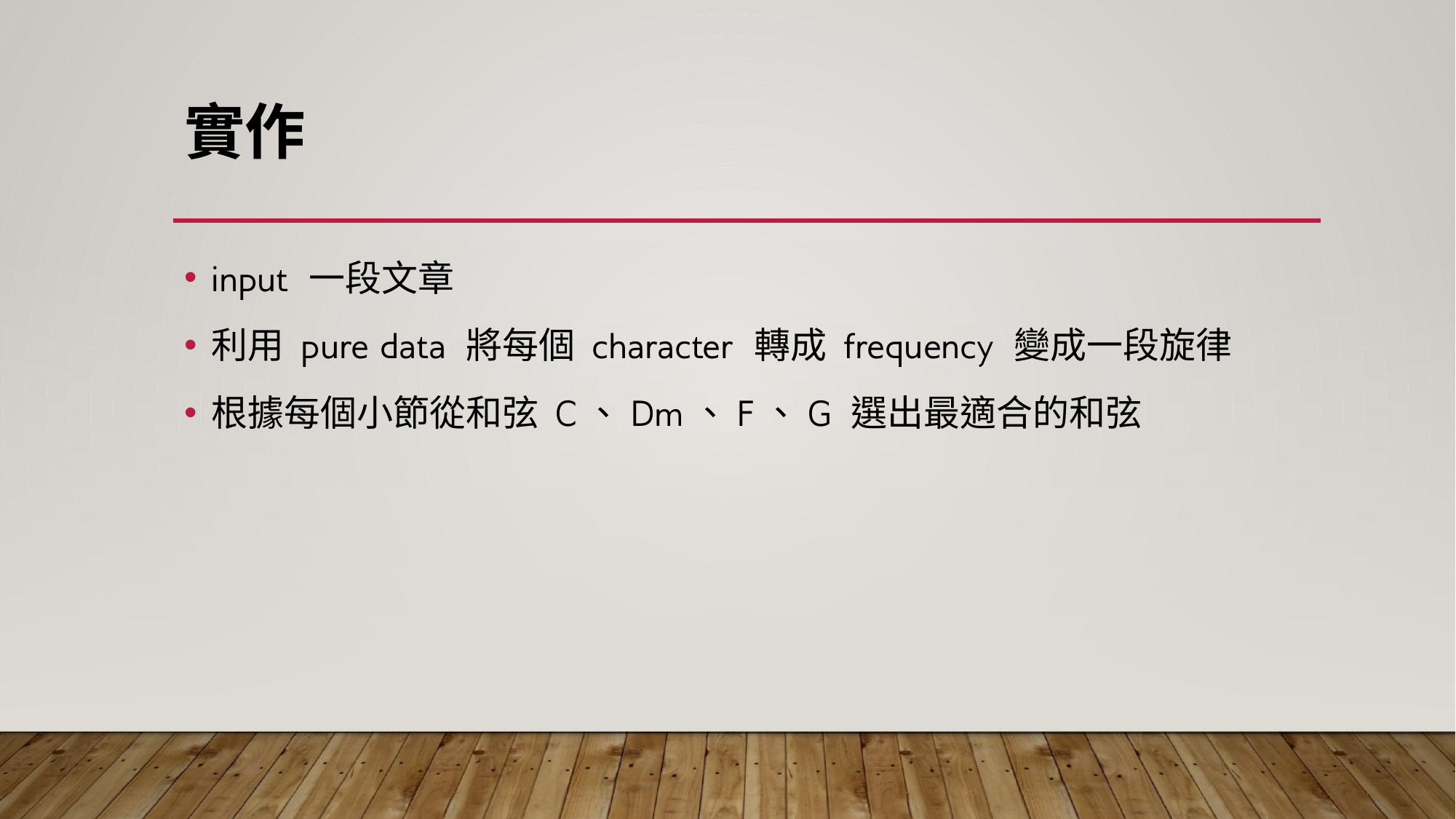

# 實作
input 一段文章
利用 pure data 將每個 character 轉成 frequency 變成一段旋律
根據每個小節從和弦 C、Dm、F、G 選出最適合的和弦